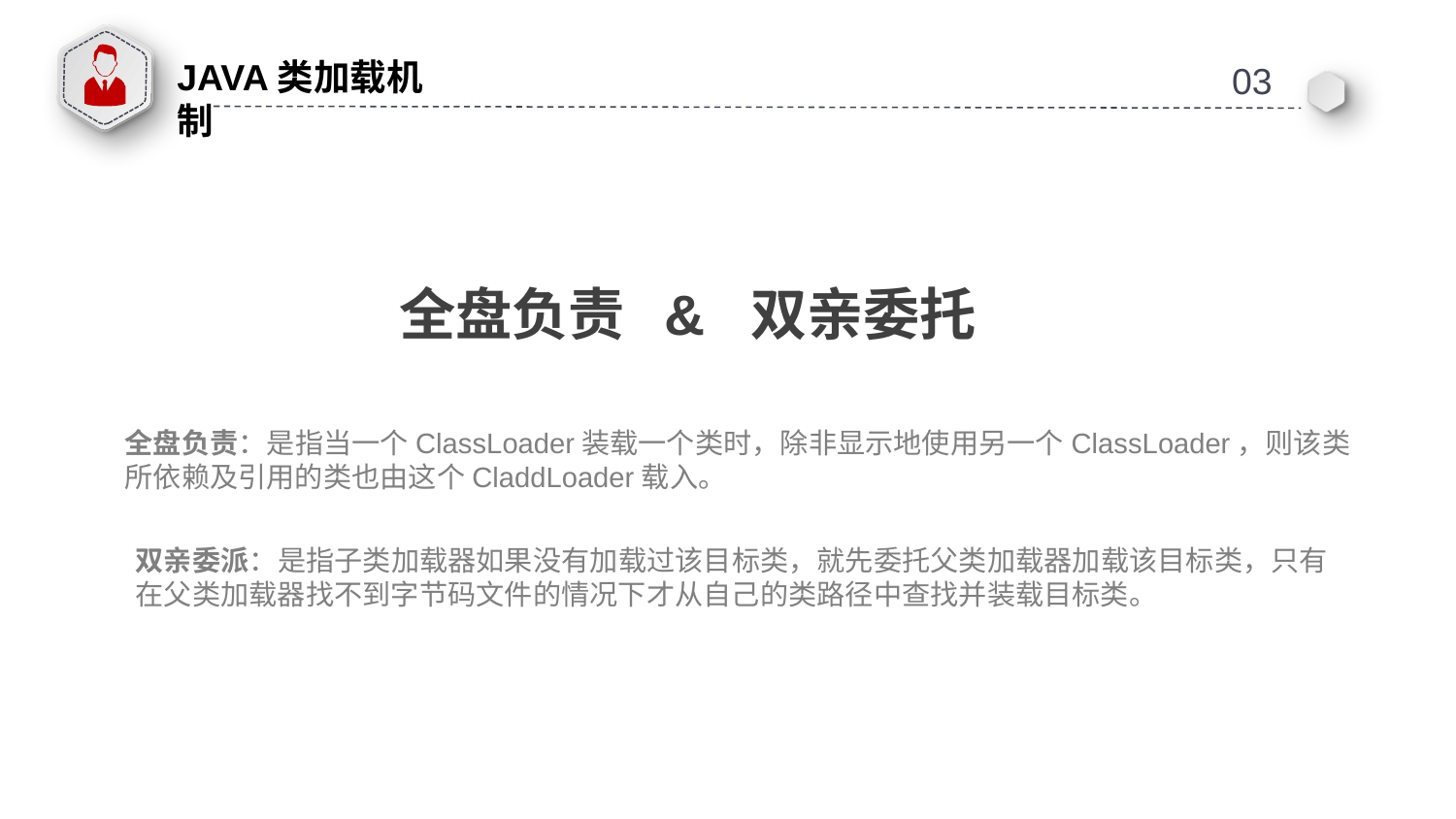

JAVA类加载机制
03

全盘负责  &  双亲委托

全盘负责：是指当一个ClassLoader装载一个类时，除非显示地使用另一个ClassLoader，则该类
所依赖及引用的类也由这个CladdLoader载入。
双亲委派：是指子类加载器如果没有加载过该目标类，就先委托父类加载器加载该目标类，只有
在父类加载器找不到字节码文件的情况下才从自己的类路径中查找并装载目标类。